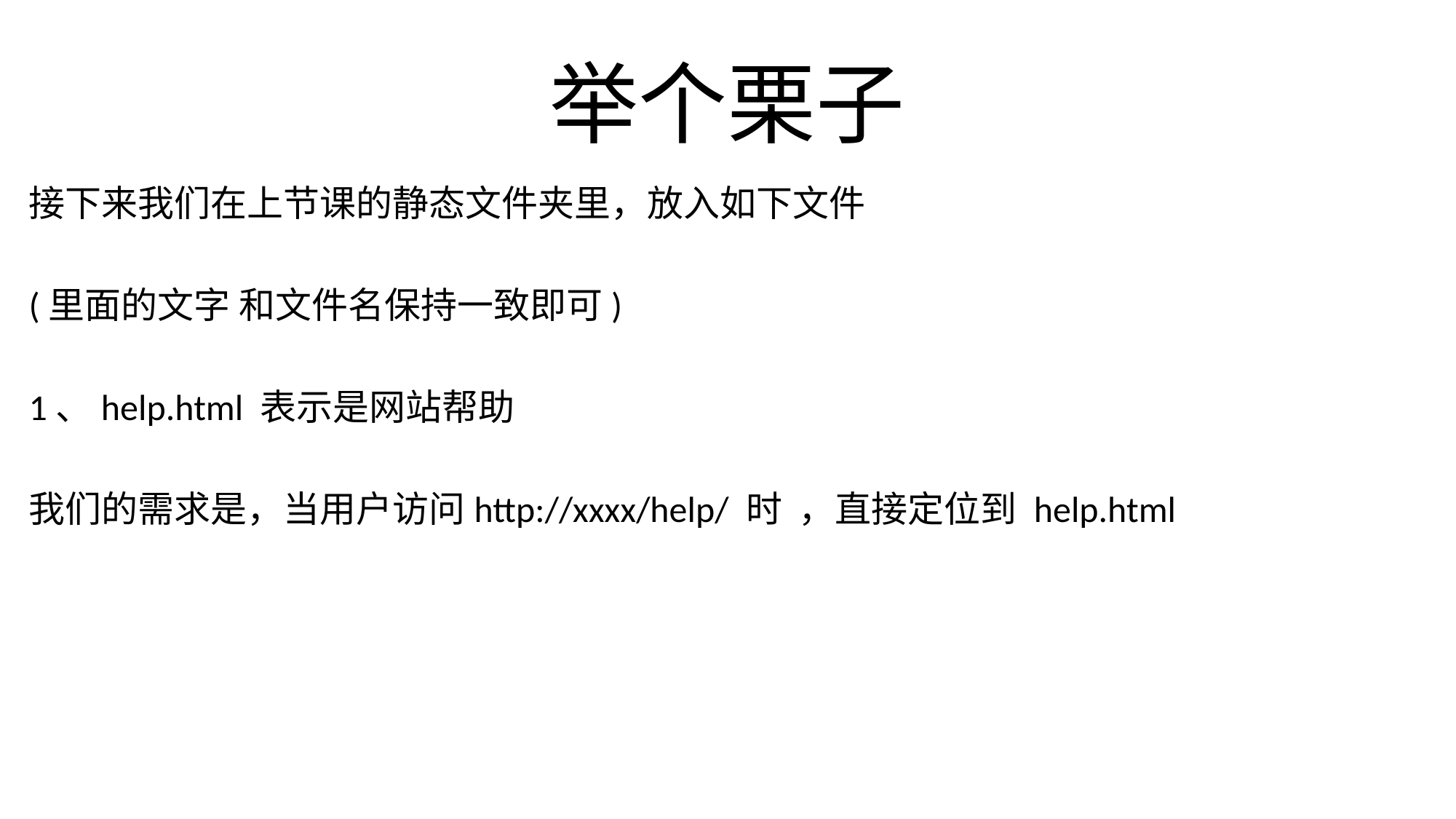

# 举个栗子
接下来我们在上节课的静态文件夹里，放入如下文件

(里面的文字 和文件名保持一致即可)

1、help.html 表示是网站帮助

我们的需求是，当用户访问http://xxxx/help/ 时  ，直接定位到 help.html